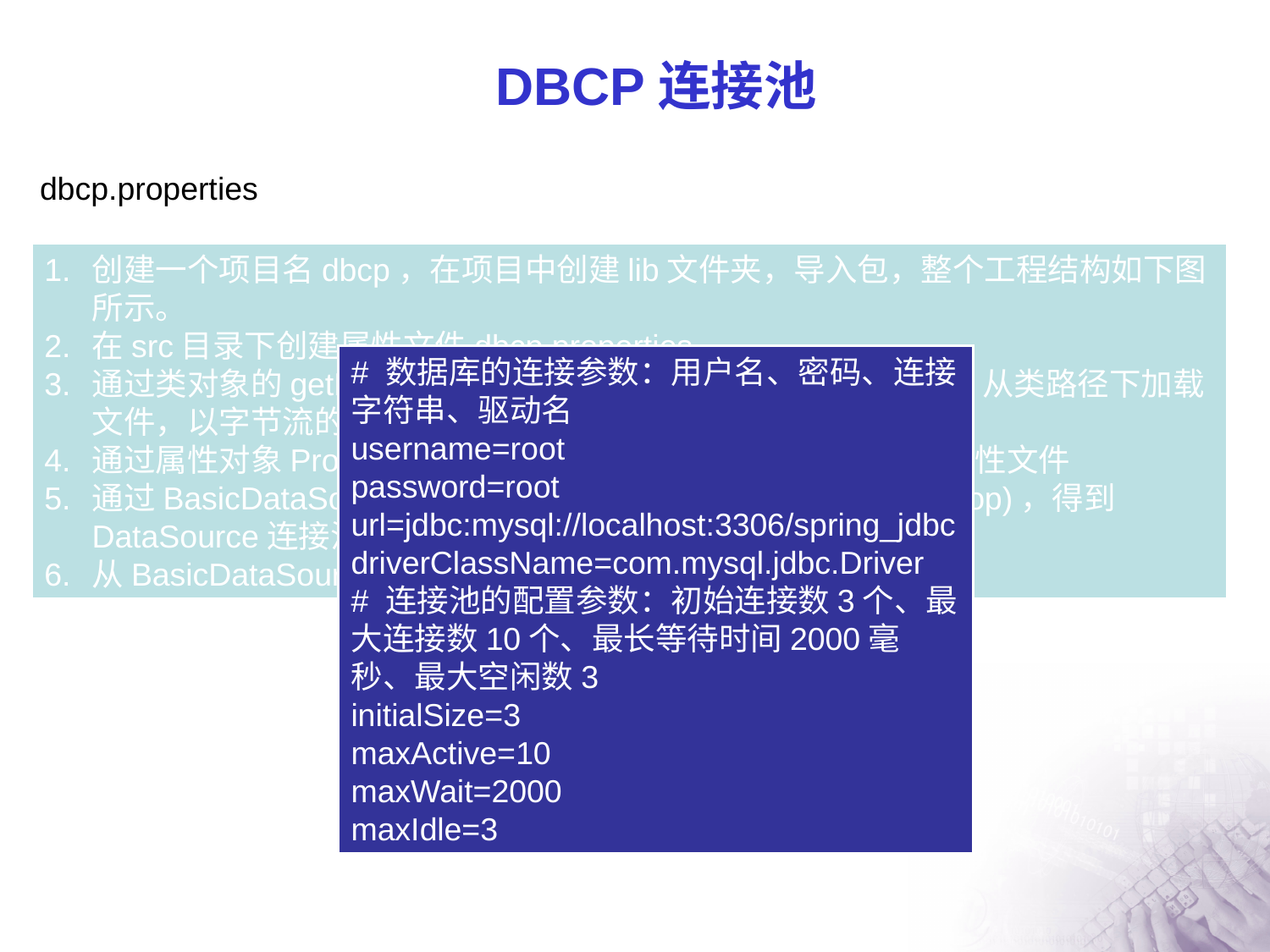

# DBCP连接池
dbcp.properties
创建一个项目名dbcp，在项目中创建lib文件夹，导入包，整个工程结构如下图所示。
在src目录下创建属性文件dbcp.properties
通过类对象的getResourceAsStream("/dbcp.properties")方法，从类路径下加载文件，以字节流的方式加载。
通过属性对象Properties中的load(InputStream in) 方法加载属性文件
通过BasicDataSourceFactory.createDataSource(Properties prop)，得到DataSource连接池对象
从BasicDataSource连接池中得到连接对象
# 数据库的连接参数：用户名、密码、连接字符串、驱动名
username=root
password=root
url=jdbc:mysql://localhost:3306/spring_jdbc
driverClassName=com.mysql.jdbc.Driver
# 连接池的配置参数：初始连接数3个、最大连接数10个、最长等待时间2000毫秒、最大空闲数3
initialSize=3
maxActive=10
maxWait=2000
maxIdle=3